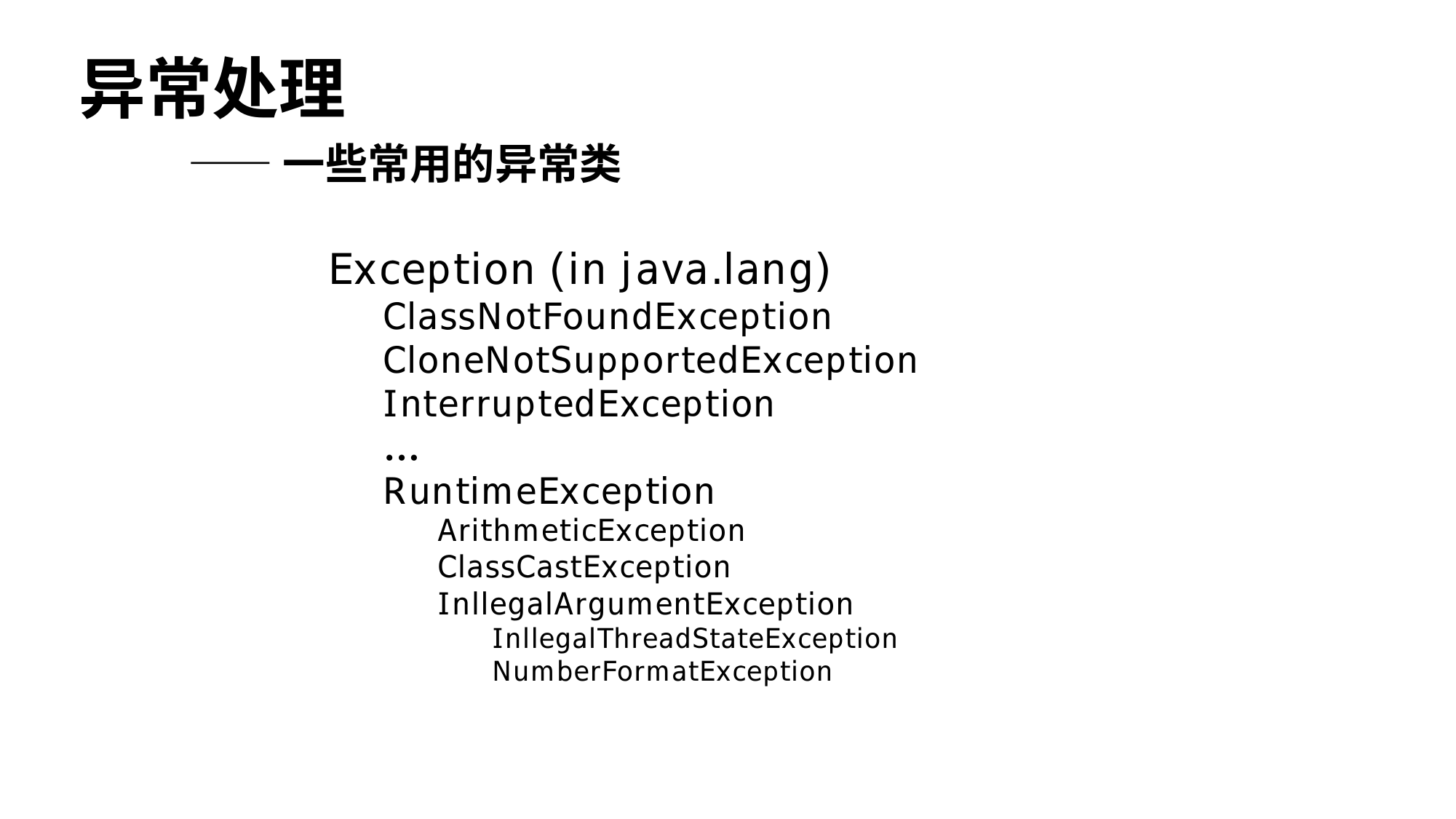

异常处理
	——一些常用的异常类
Exception (in java.lang)
ClassNotFoundException
CloneNotSupportedException
InterruptedException
…
RuntimeException
ArithmeticException
ClassCastException
InllegalArgumentException
InllegalThreadStateException
NumberFormatException